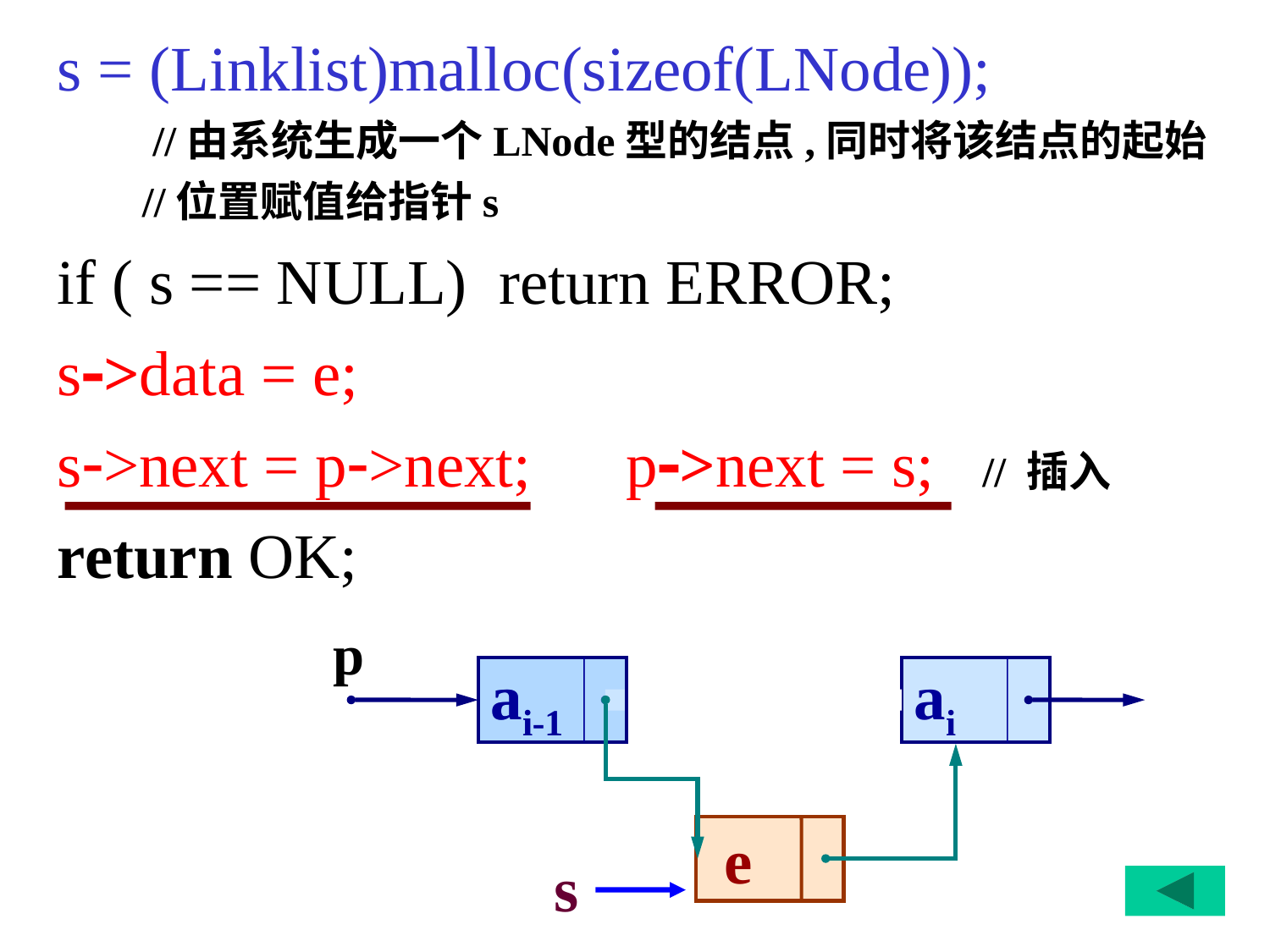

s = (Linklist)malloc(sizeof(LNode));
         //由系统生成一个LNode型的结点,同时将该结点的起始
        //位置赋值给指针s
if ( s == NULL)  return ERROR;
s−>data = e;
s−>next = p−>next;      p−>next = s;   // 插入
return OK;

p
ai-1

ai-1

ai

 e

s